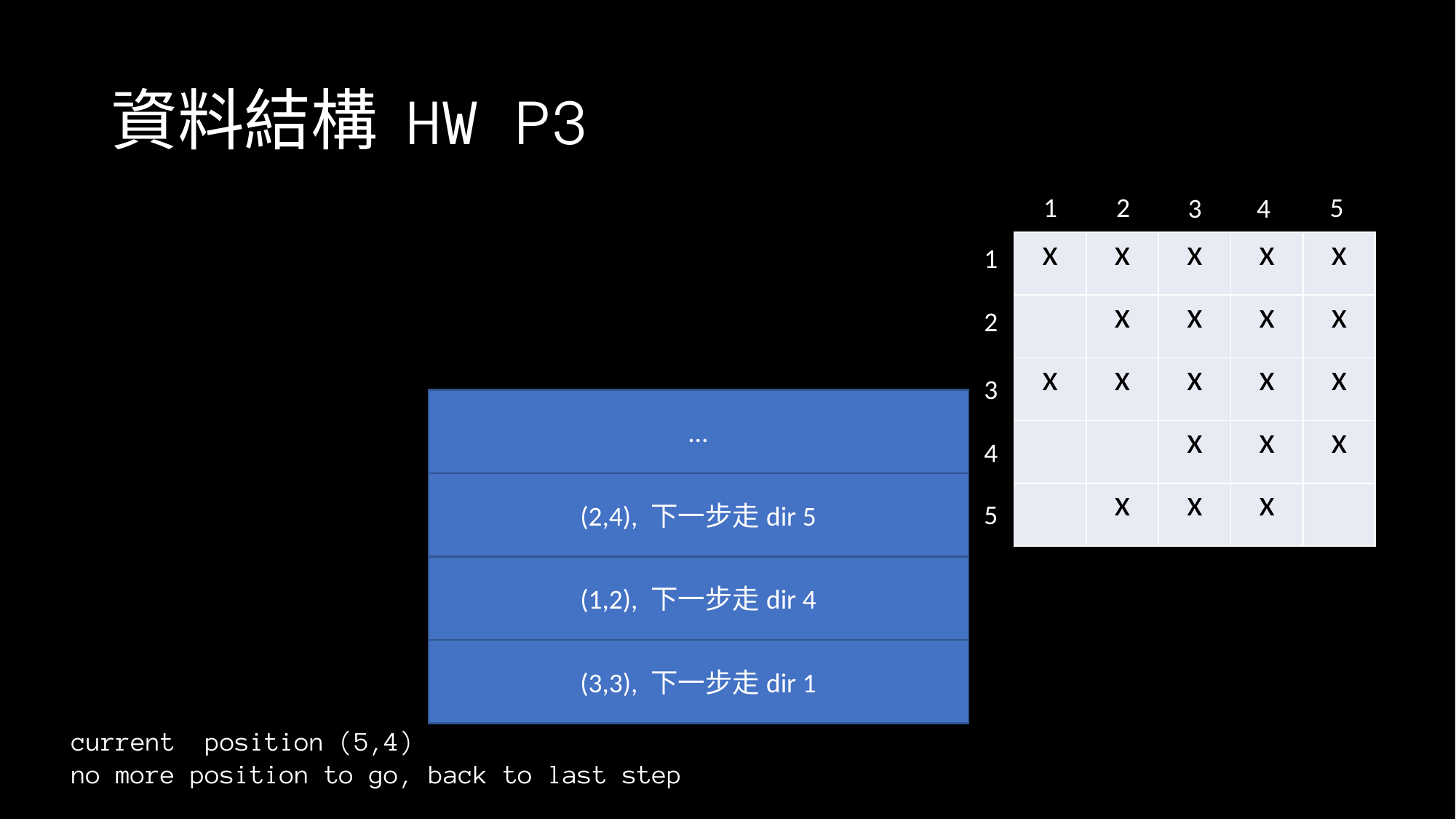

# 資料結構 HW P3
1
2
5
3
4
| x | x | x | x | x |
| --- | --- | --- | --- | --- |
|  | x | x | x | x |
| x | x | x | x | x |
|  |  | x | x | x |
|  | x | x | x |  |
1
2
3
…
4
(2,4), 下一步走dir 5
5
(1,2), 下一步走dir 4
(3,3), 下一步走dir 1
current  position (5,4)
no more position to go, back to last step